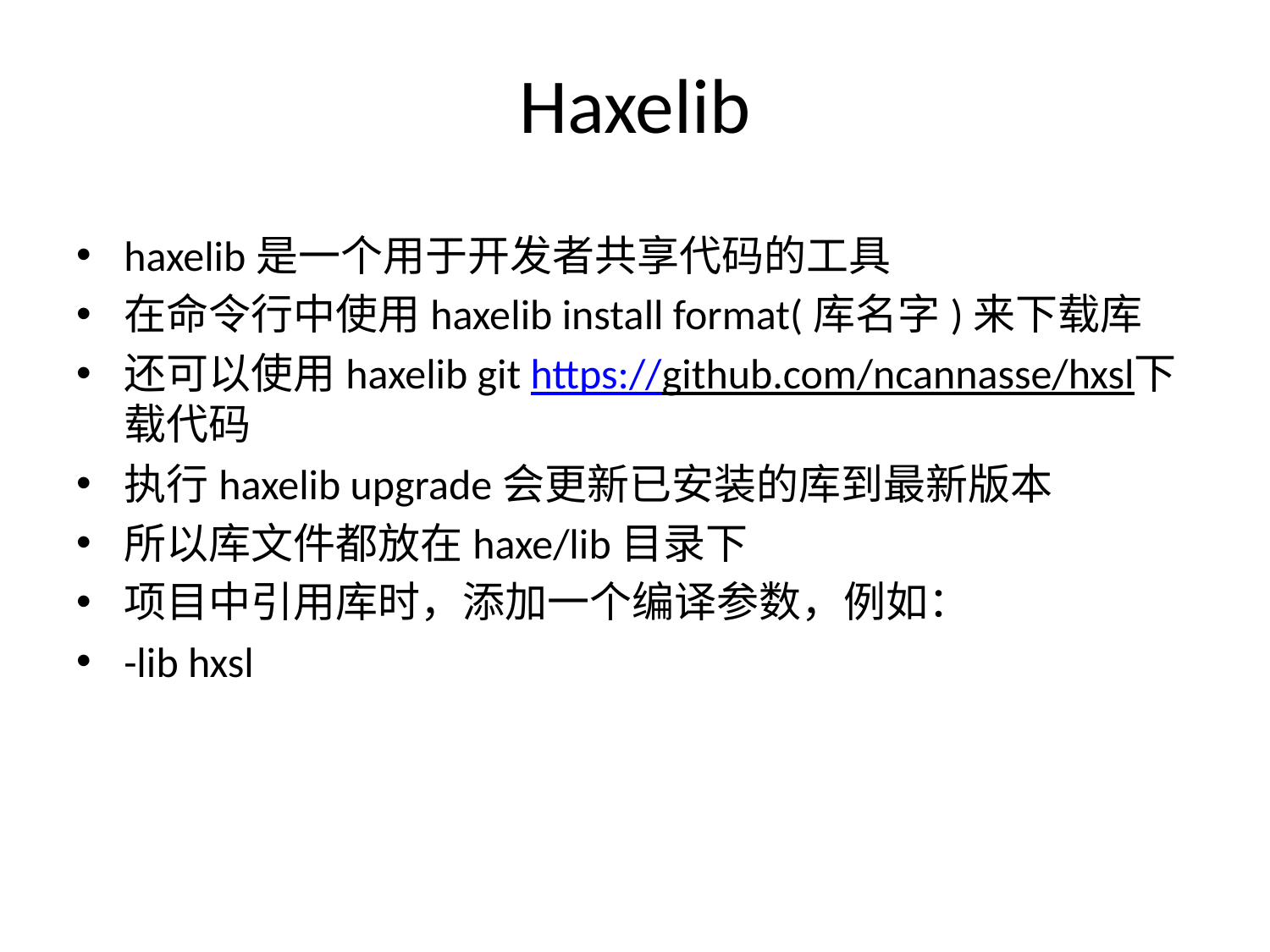

# Haxelib
haxelib是一个用于开发者共享代码的工具
在命令行中使用haxelib install format(库名字)来下载库
还可以使用haxelib git https://github.com/ncannasse/hxsl下载代码
执行haxelib upgrade会更新已安装的库到最新版本
所以库文件都放在haxe/lib目录下
项目中引用库时，添加一个编译参数，例如：
-lib hxsl